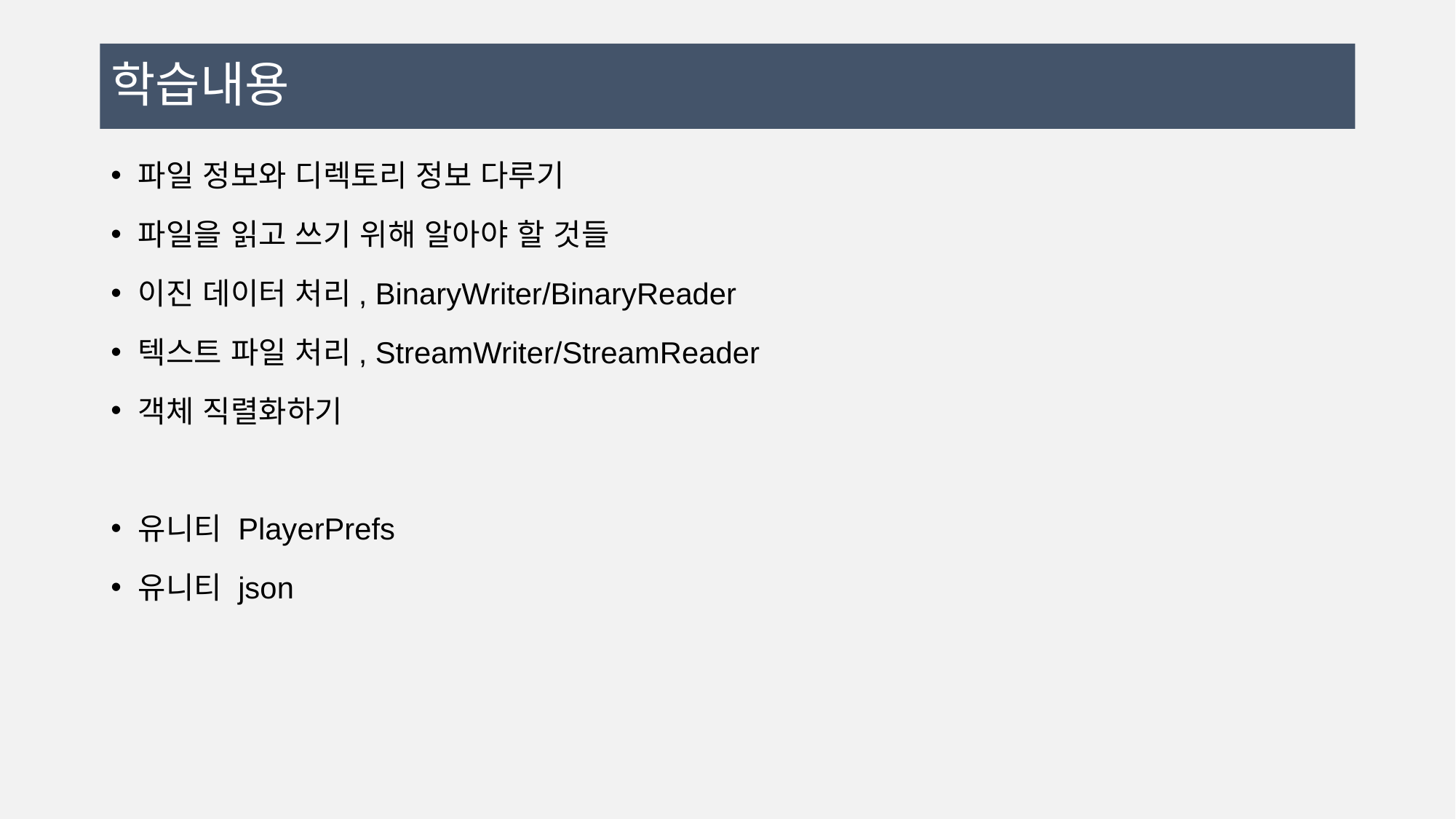

# 학습내용
파일 정보와 디렉토리 정보 다루기
파일을 읽고 쓰기 위해 알아야 할 것들
이진 데이터 처리, BinaryWriter/BinaryReader
텍스트 파일 처리, StreamWriter/StreamReader
객체 직렬화하기

유니티 PlayerPrefs
유니티 json